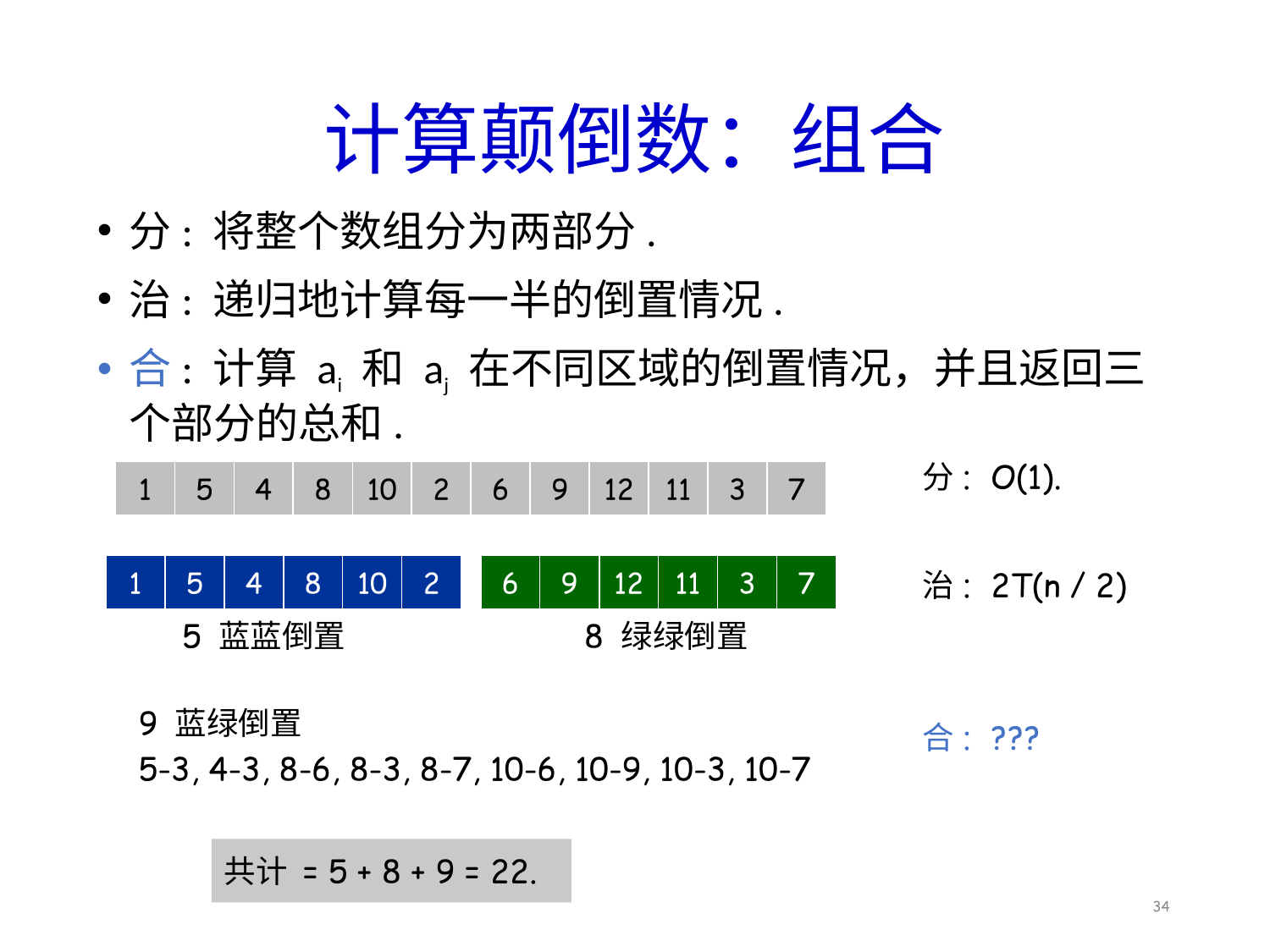

# 计算颠倒数：组合
分: 将整个数组分为两部分.
治: 递归地计算每一半的倒置情况.
合: 计算 ai 和 aj 在不同区域的倒置情况，并且返回三个部分的总和.

分:  O(1).
1
5
4
8
10
2
6
9
12
11
3
7
1
5
4
8
10
2
6
9
12
11
3
7
治:  2T(n / 2)
5 蓝蓝倒置
8 绿绿倒置
9 蓝绿倒置
5-3, 4-3, 8-6, 8-3, 8-7, 10-6, 10-9, 10-3, 10-7
合:  ???
共计 = 5 + 8 + 9 = 22.
34